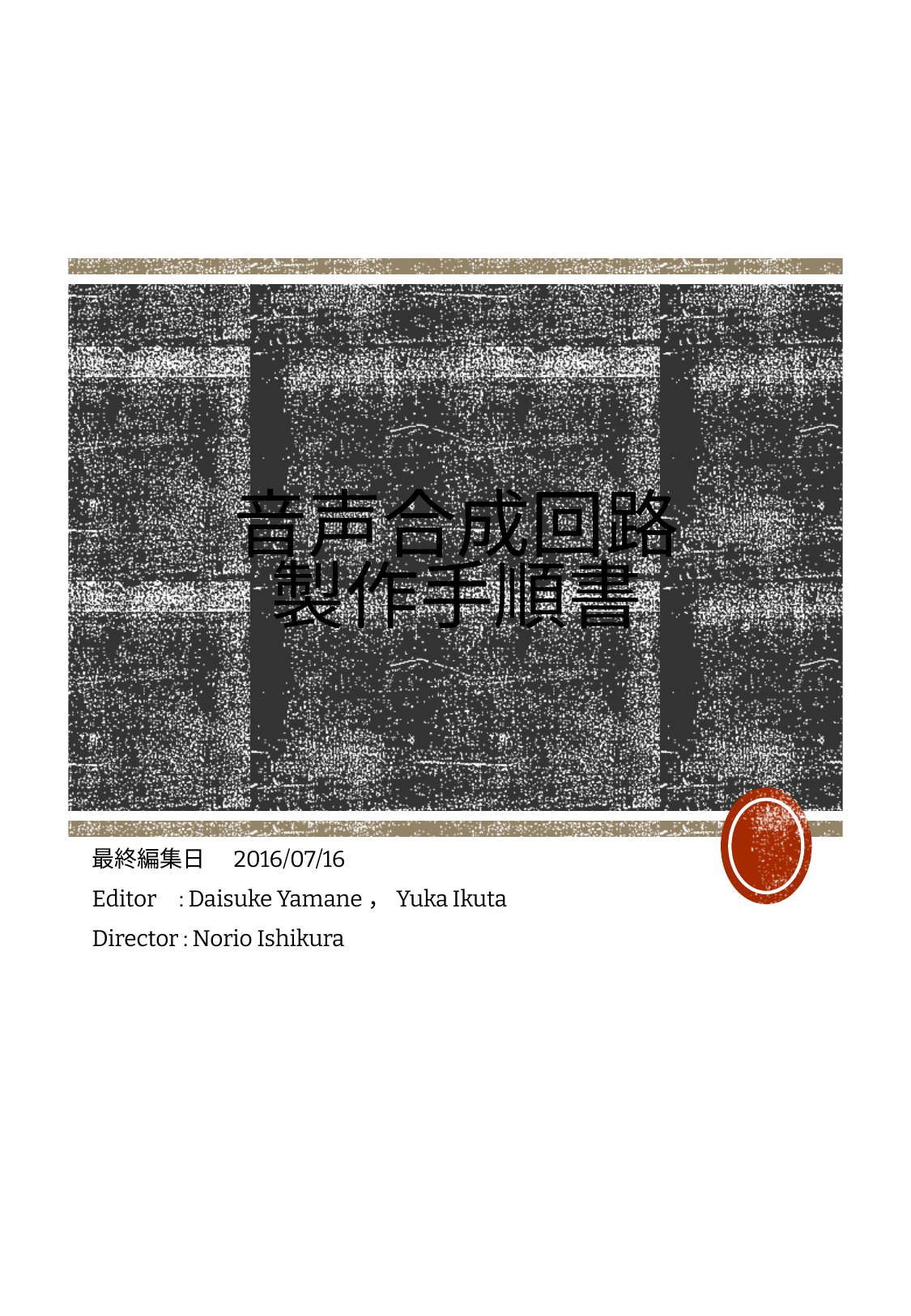

# 音声合成回路 製作手順書
最終編集日　2016/07/16
Editor     : Daisuke Yamane，Yuka Ikuta
Director : Norio Ishikura